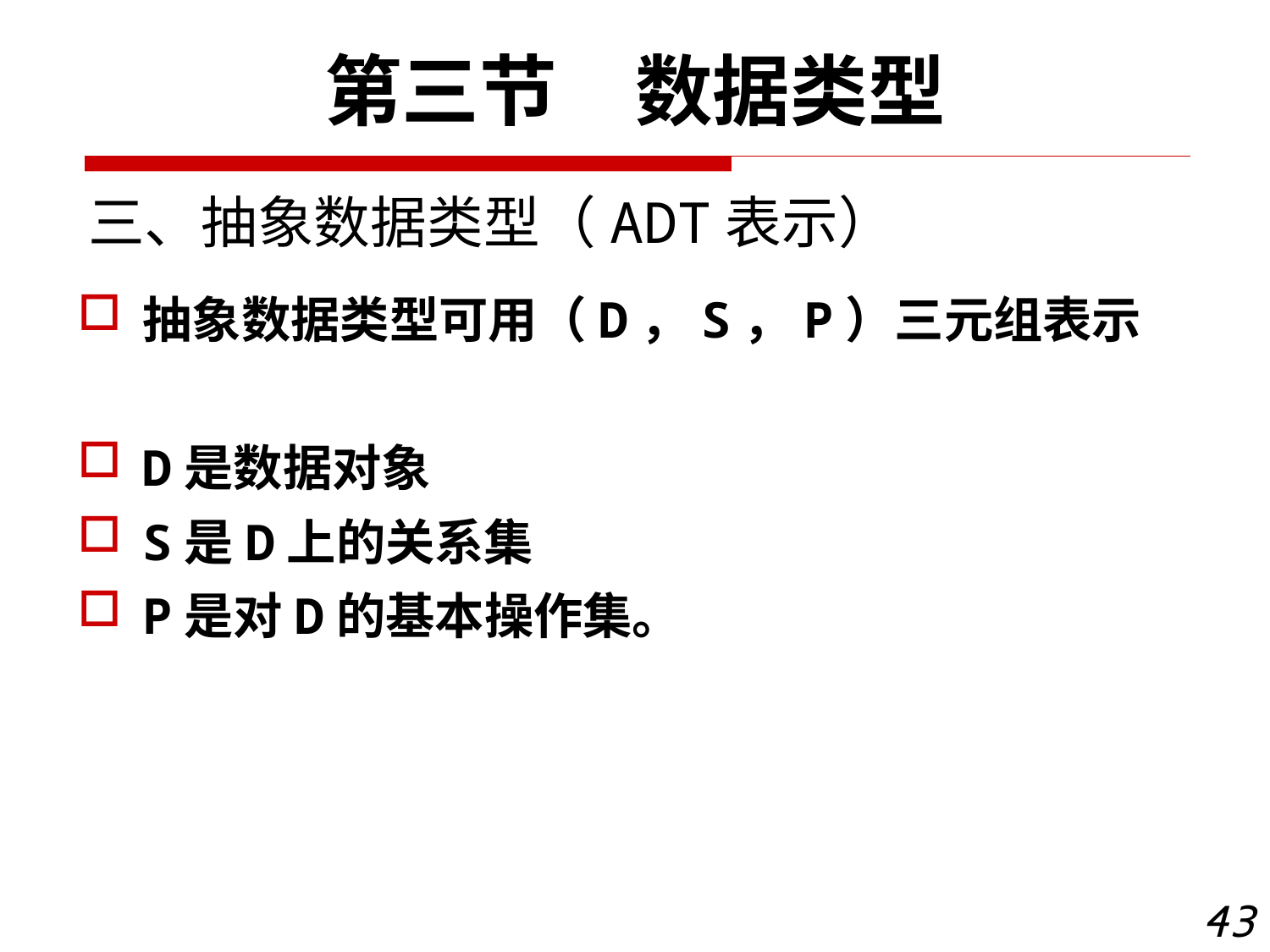

第三节　数据类型
三、抽象数据类型（ADT表示）
抽象数据类型可用（D，S，P）三元组表示

D是数据对象
S是D上的关系集
P是对D的基本操作集。
43